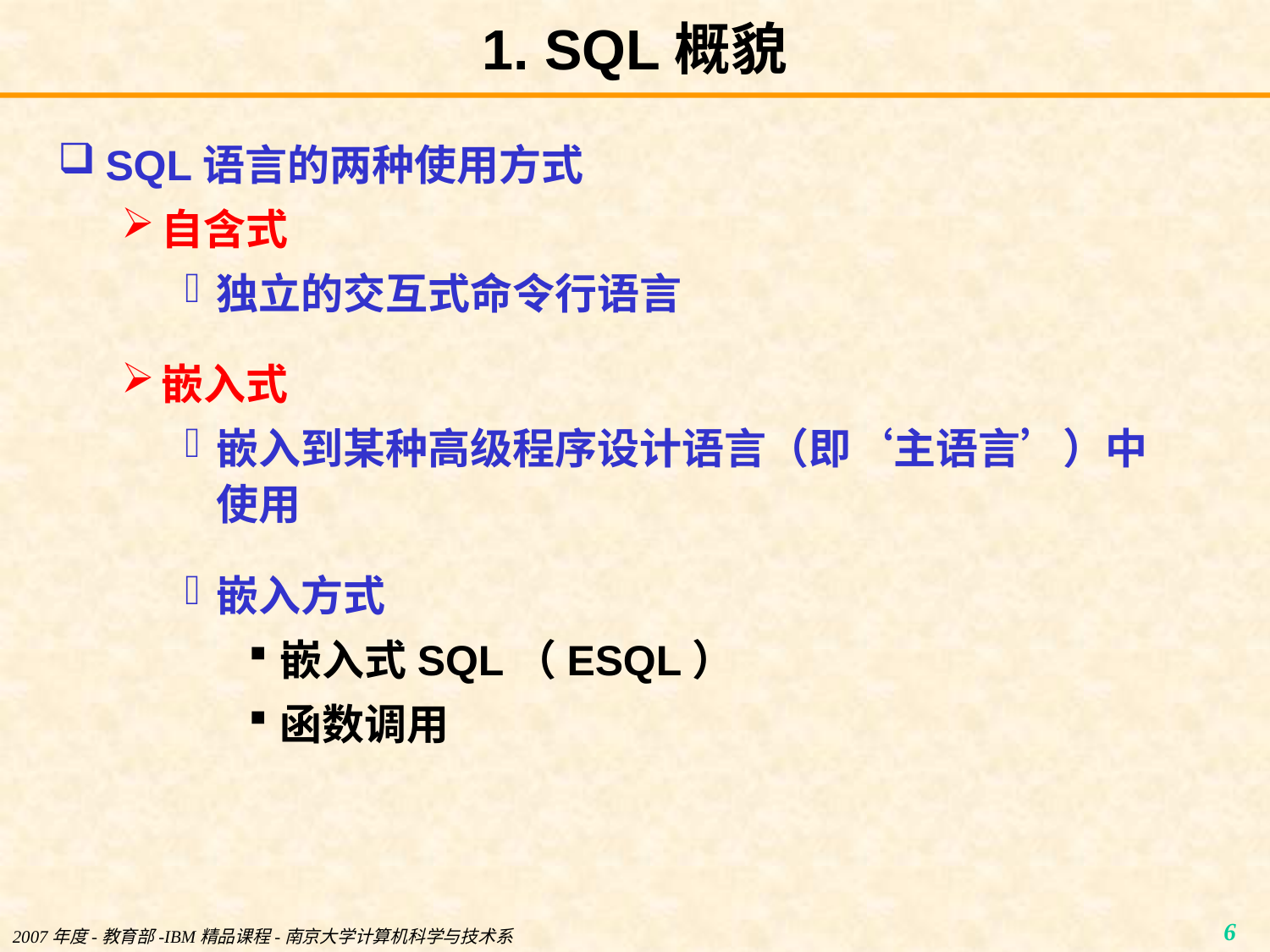

# 1. SQL概貌
SQL语言的两种使用方式
自含式
独立的交互式命令行语言

嵌入式
嵌入到某种高级程序设计语言（即‘主语言’）中使用

嵌入方式
嵌入式SQL（ESQL）
函数调用
6
2007年度-教育部-IBM精品课程-南京大学计算机科学与技术系